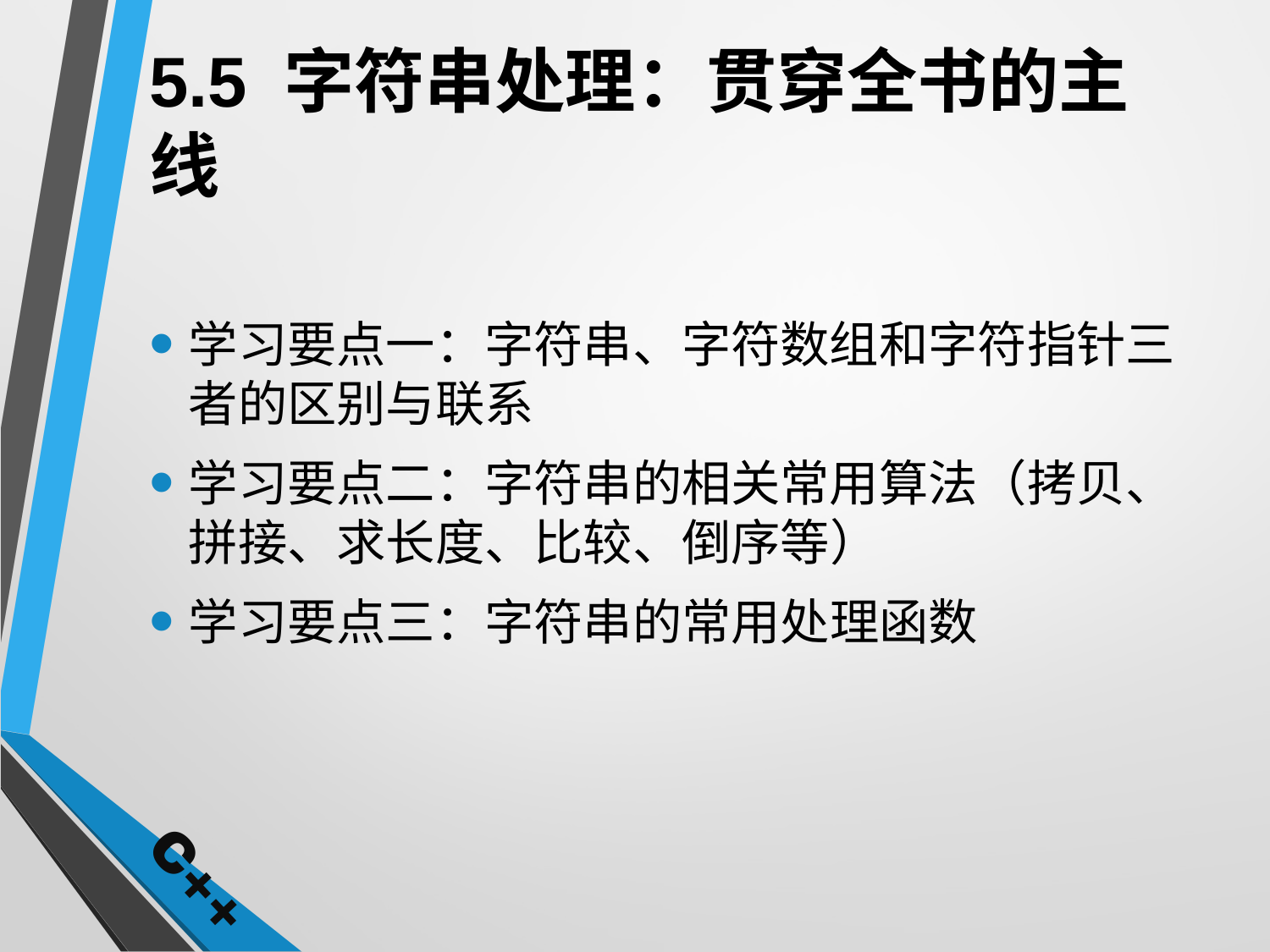

# 5.5 字符串处理：贯穿全书的主线
学习要点一：字符串、字符数组和字符指针三者的区别与联系
学习要点二：字符串的相关常用算法（拷贝、拼接、求长度、比较、倒序等）
学习要点三：字符串的常用处理函数